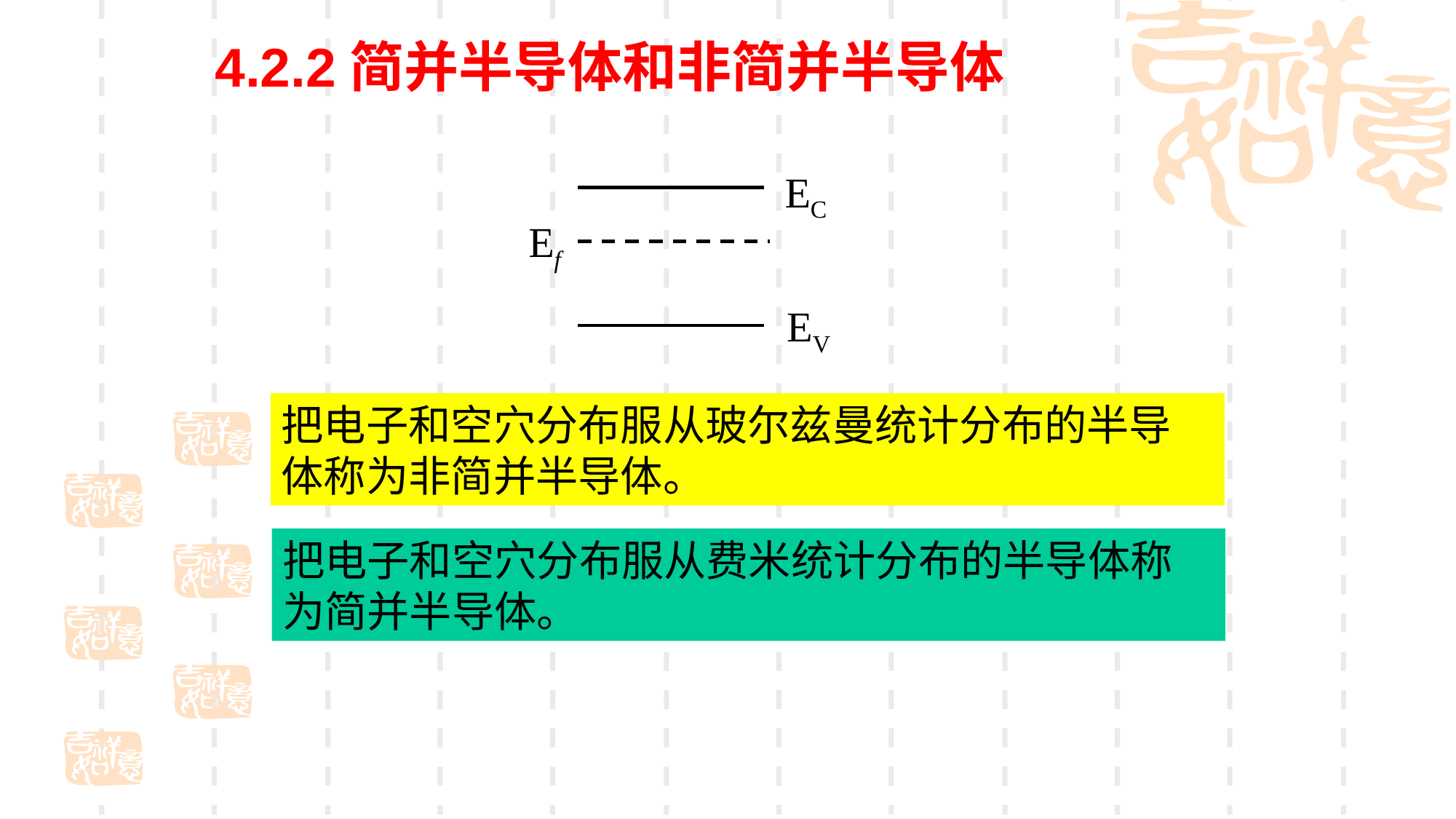

4.2.2简并半导体和非简并半导体
EC
Ef
EV
把电子和空穴分布服从玻尔兹曼统计分布的半导体称为非简并半导体。
把电子和空穴分布服从费米统计分布的半导体称为简并半导体。